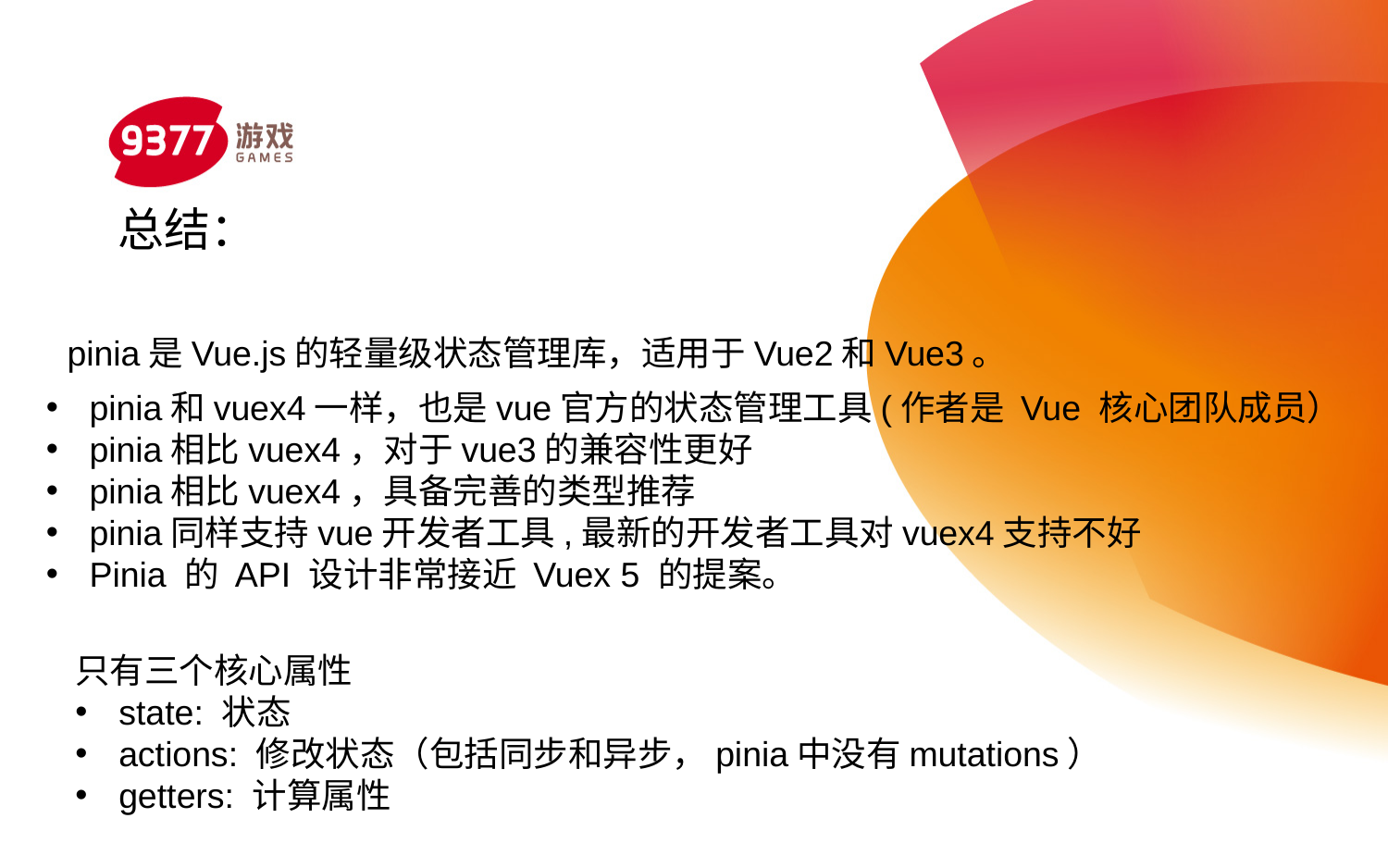

总结：
pinia是Vue.js的轻量级状态管理库，适用于Vue2和Vue3。
pinia和vuex4一样，也是vue官方的状态管理工具(作者是 Vue 核心团队成员）
pinia相比vuex4，对于vue3的兼容性更好
pinia相比vuex4，具备完善的类型推荐
pinia同样支持vue开发者工具,最新的开发者工具对vuex4支持不好
Pinia 的 API 设计非常接近 Vuex 5 的提案。
只有三个核心属性
state: 状态
actions: 修改状态（包括同步和异步，pinia中没有mutations）
getters: 计算属性